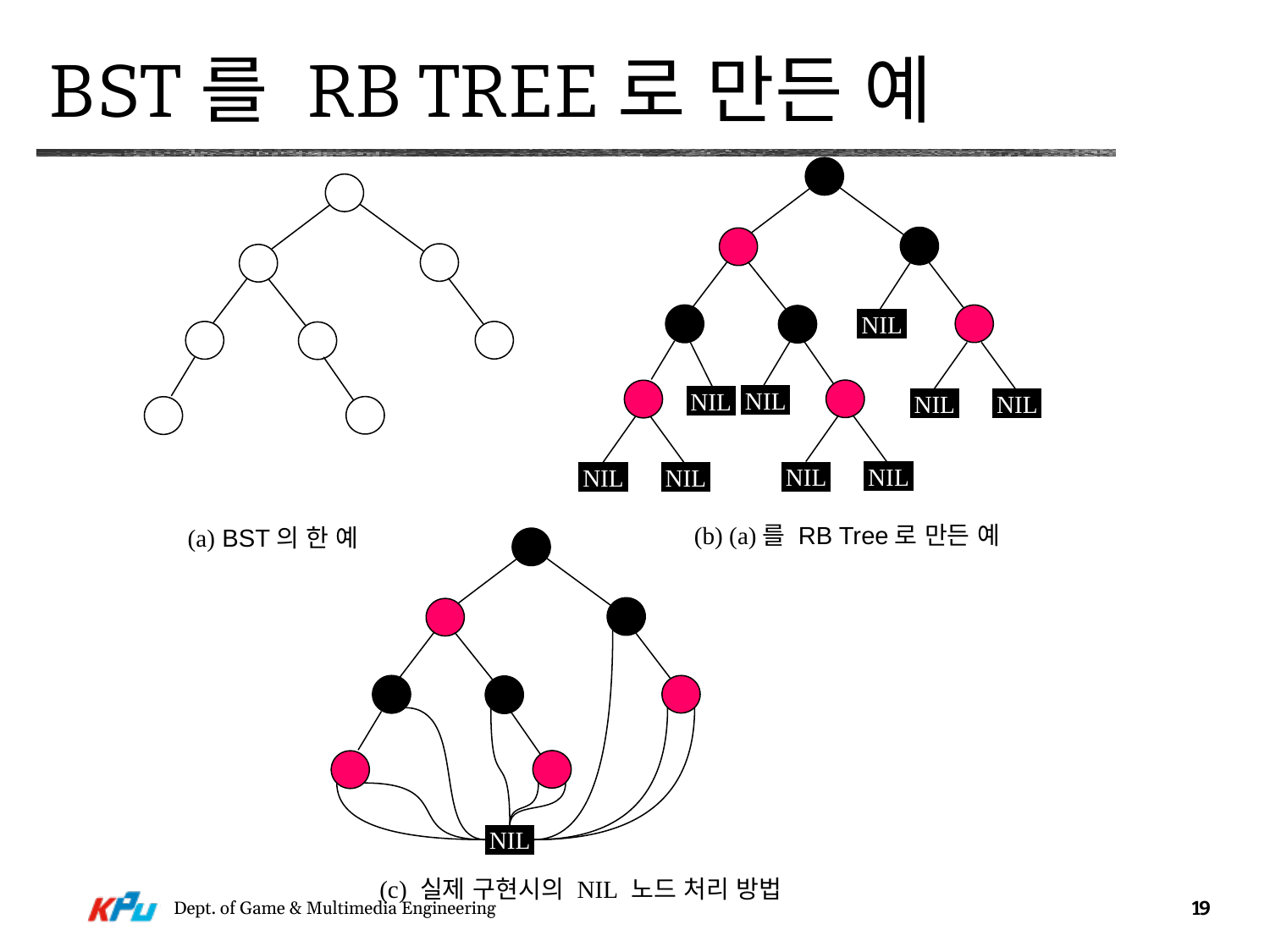

# BST를 RB tree로 만든 예

NIL

NIL
NIL
NIL
NIL

NIL
NIL
NIL
NIL
(b) (a)를 RB Tree로 만든 예
(a) BST의 한 예

NIL
(c) 실제 구현시의 NIL 노드 처리 방법

Dept. of Game & Multimedia Engineering
19